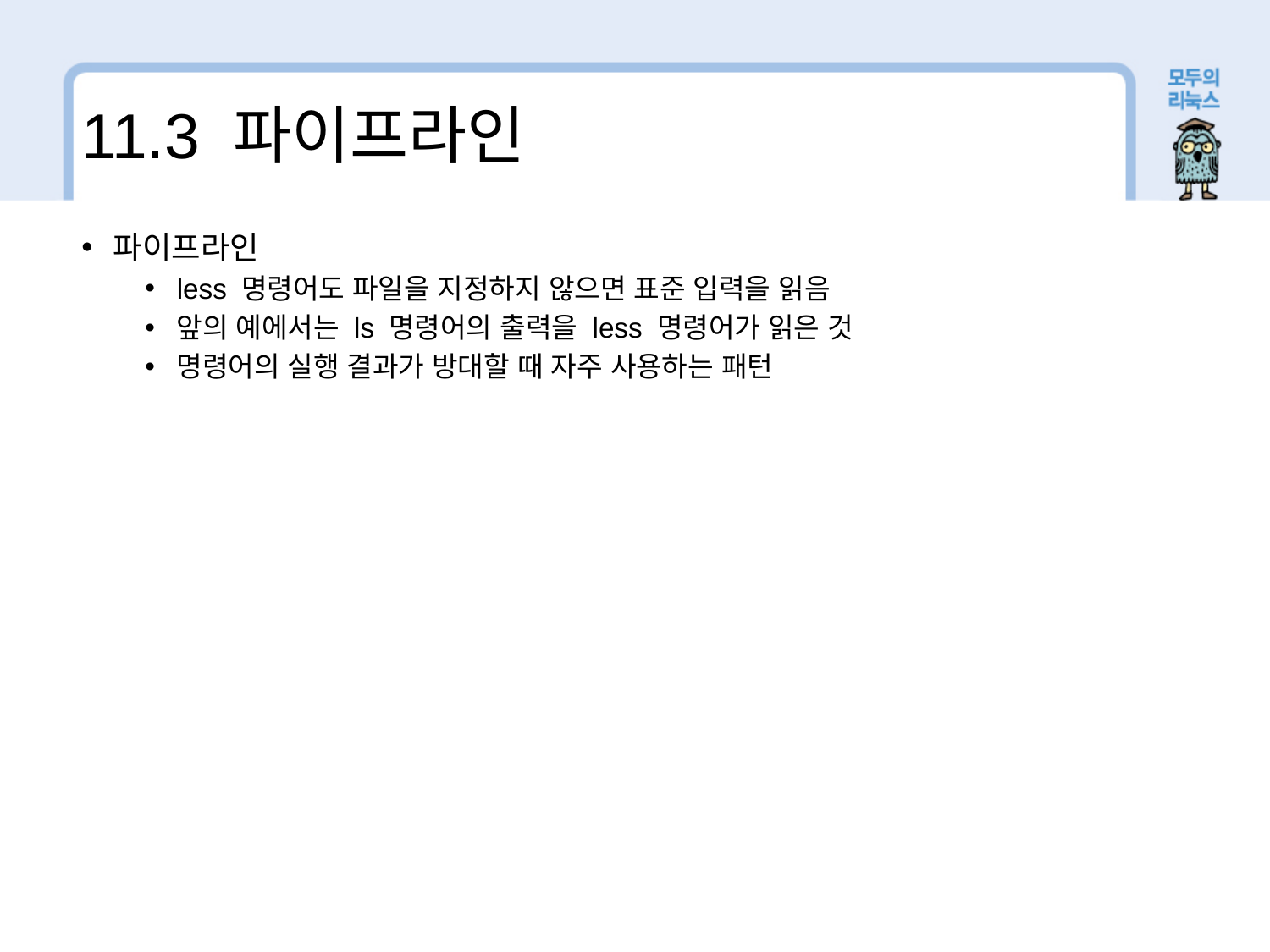

11.3 파이프라인
파이프라인
less 명령어도 파일을 지정하지 않으면 표준 입력을 읽음
앞의 예에서는 ls 명령어의 출력을 less 명령어가 읽은 것
명령어의 실행 결과가 방대할 때 자주 사용하는 패턴